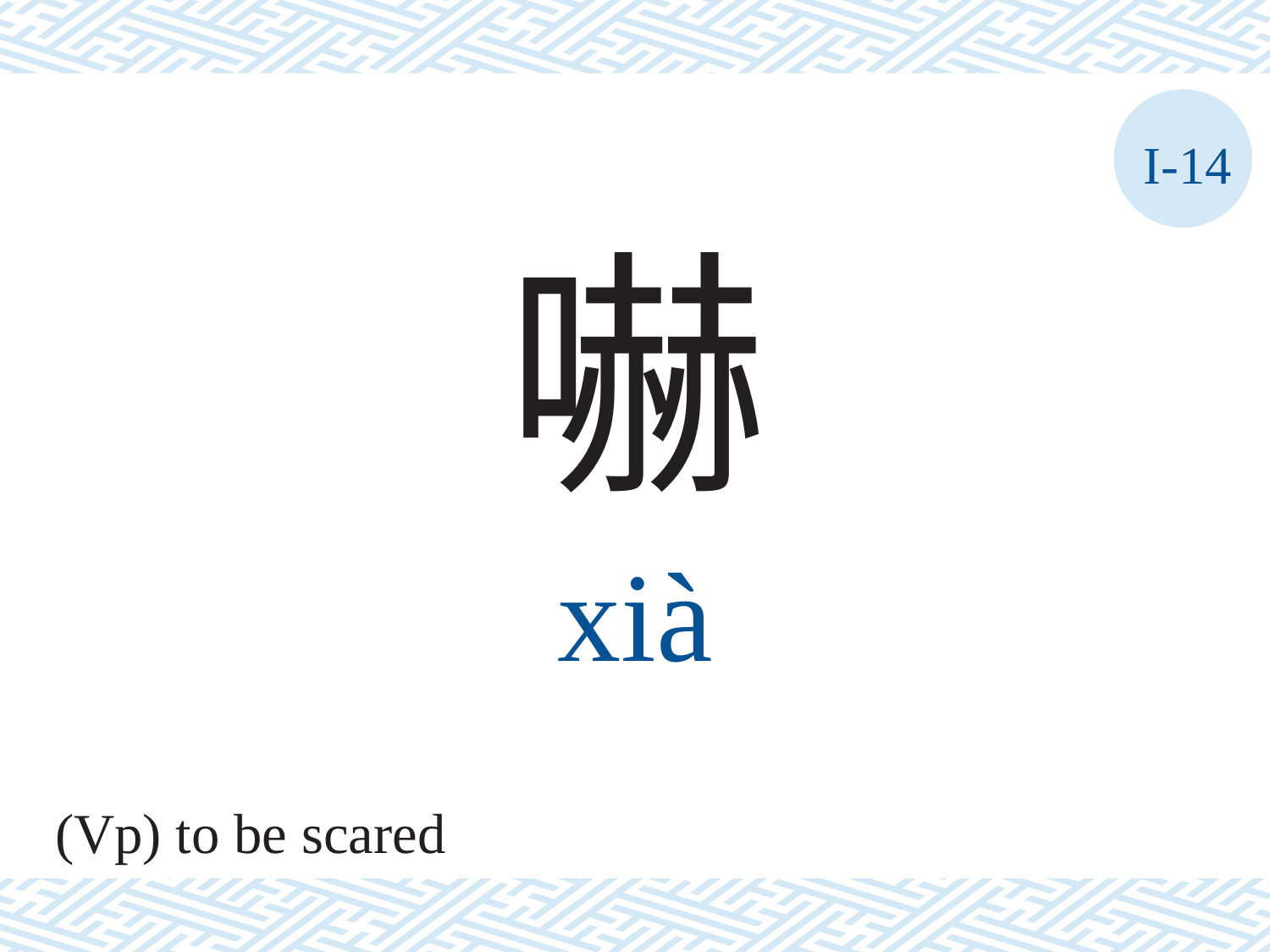

I-14
嚇
xià
(Vp) to be scared